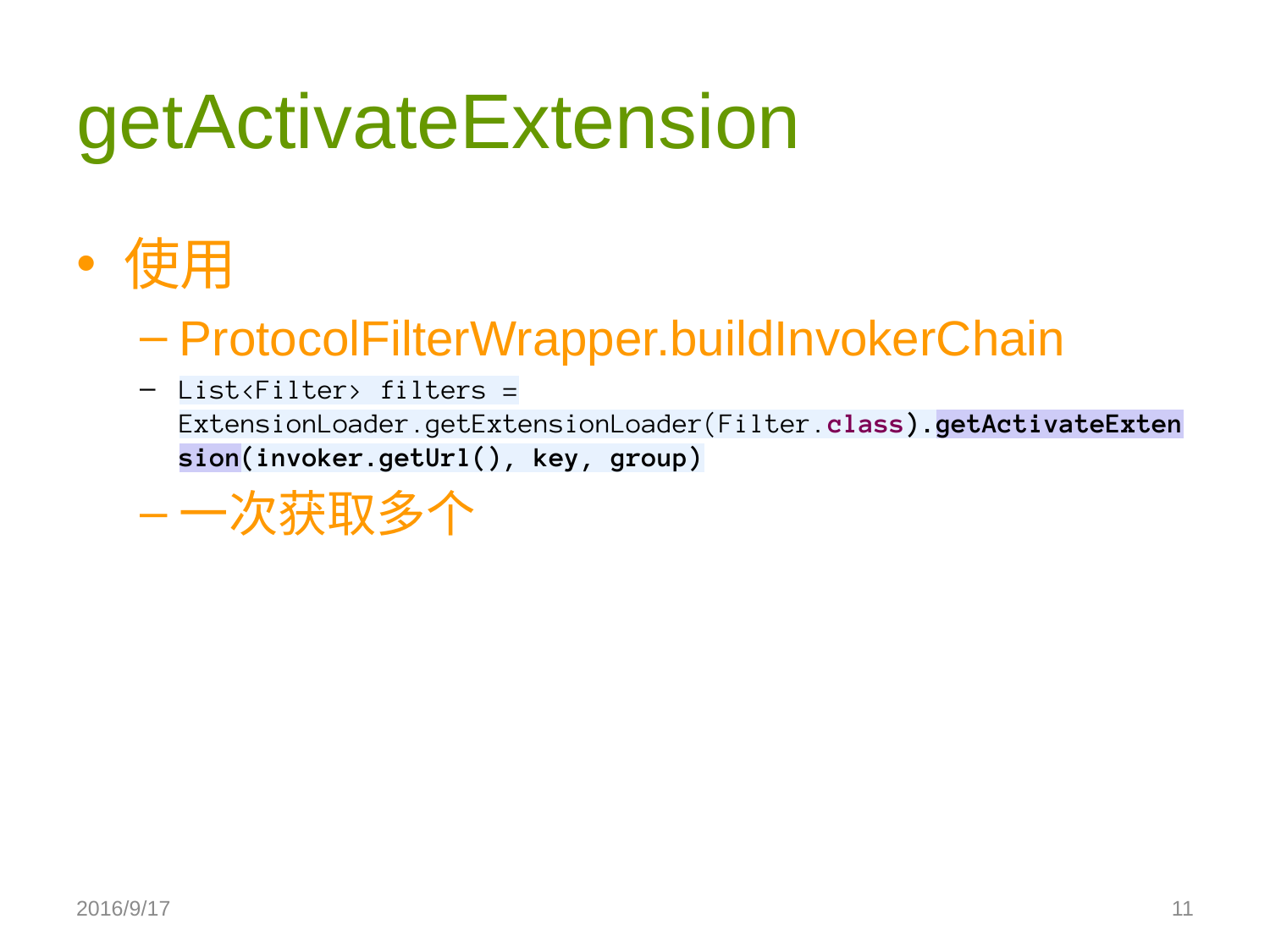

# getActivateExtension
使用
ProtocolFilterWrapper.buildInvokerChain
List<Filter> filters = ExtensionLoader.getExtensionLoader(Filter.class).getActivateExtension(invoker.getUrl(), key, group)
一次获取多个
2016/9/17
11